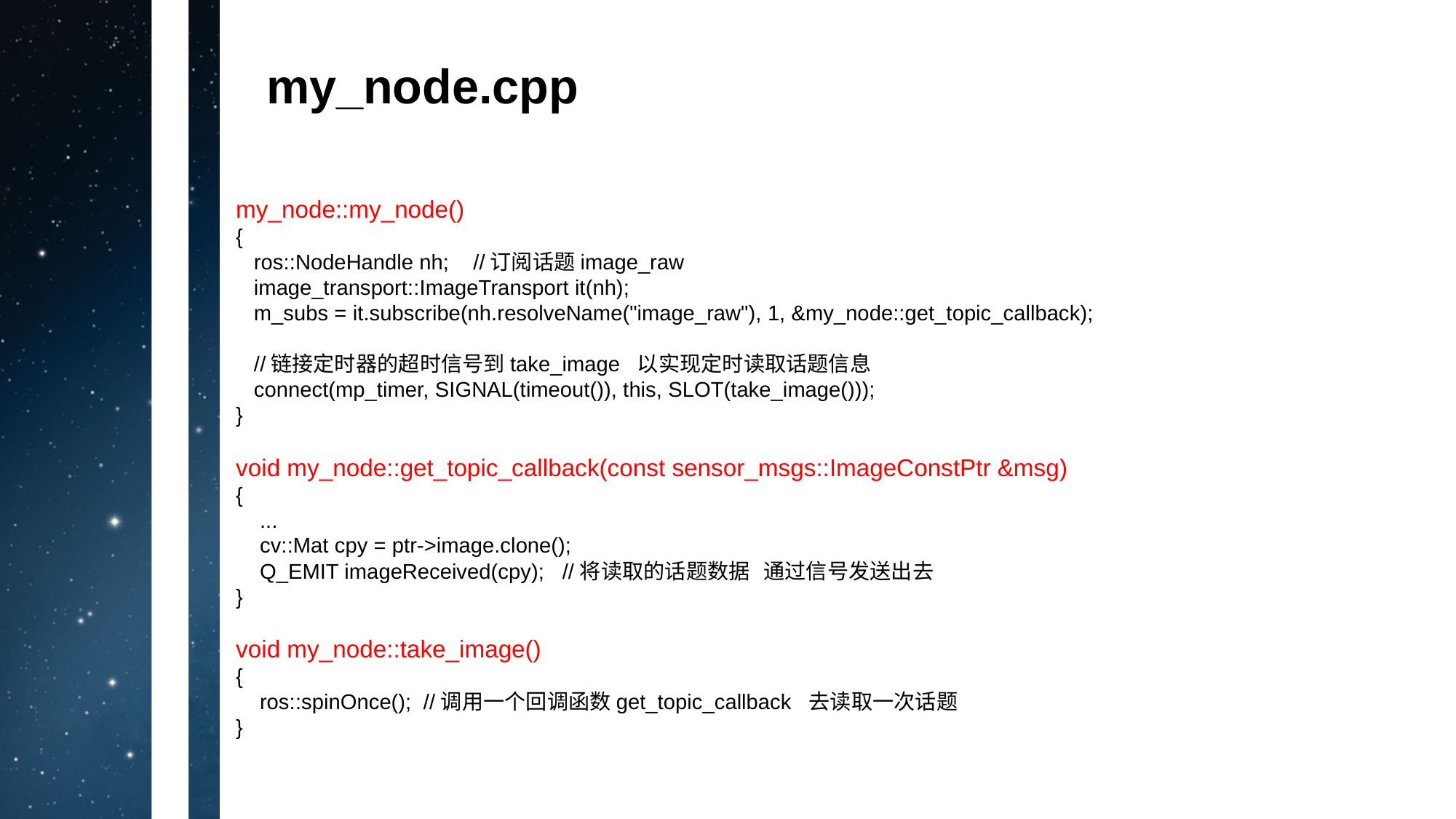

my_node.cpp
# my_node::my_node()
{
   ros::NodeHandle nh;    //订阅话题image_raw
   image_transport::ImageTransport it(nh);
   m_subs = it.subscribe(nh.resolveName("image_raw"), 1, &my_node::get_topic_callback);

   //链接定时器的超时信号到take_image  以实现定时读取话题信息
   connect(mp_timer, SIGNAL(timeout()), this, SLOT(take_image()));
}

void my_node::get_topic_callback(const sensor_msgs::ImageConstPtr &msg)
{
    ...
    cv::Mat cpy = ptr->image.clone();
    Q_EMIT imageReceived(cpy);   //将读取的话题数据  通过信号发送出去
}

void my_node::take_image()
{
    ros::spinOnce();  //调用一个回调函数get_topic_callback  去读取一次话题
}